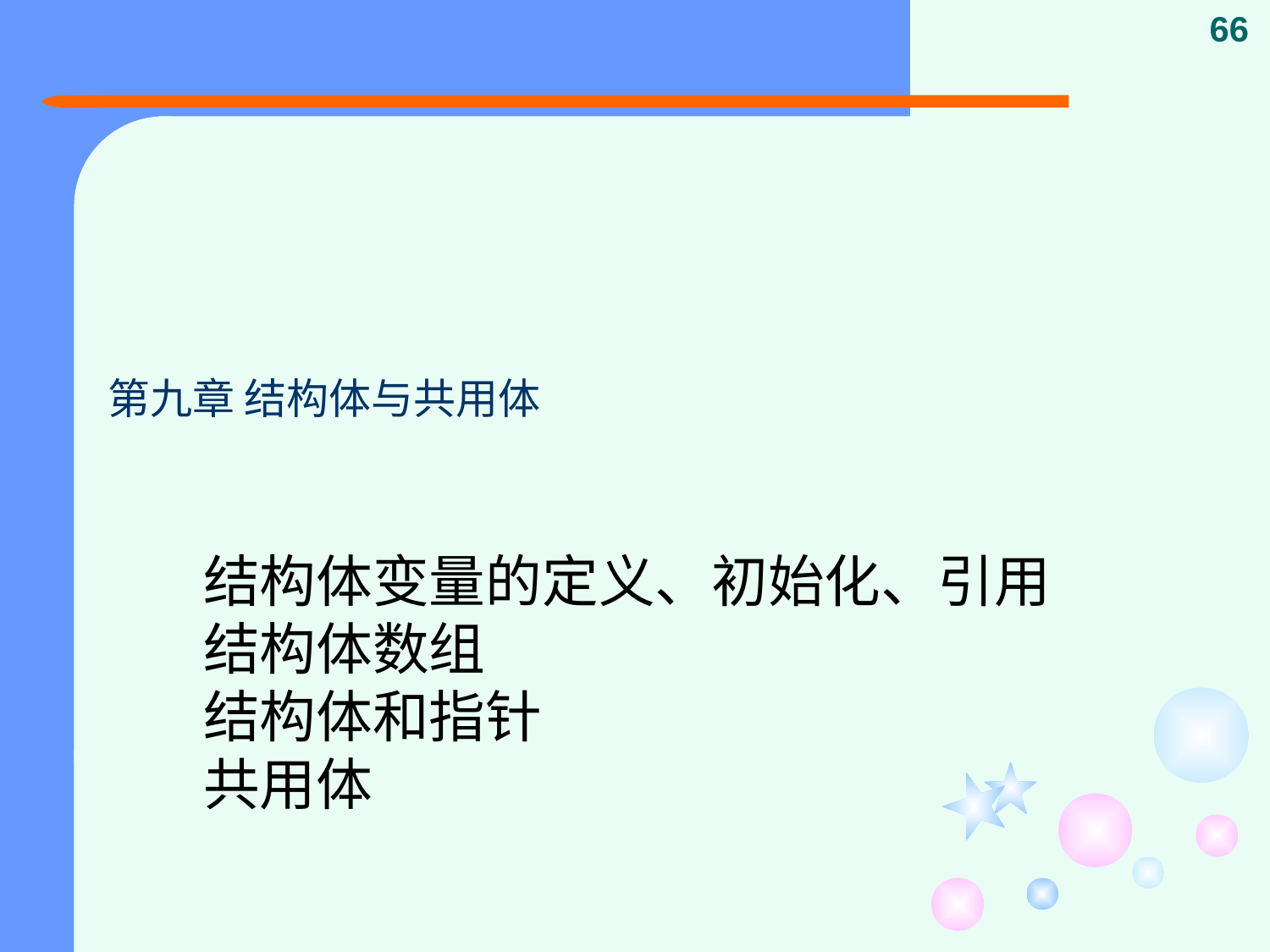

66
第九章 结构体与共用体
结构体变量的定义、初始化、引用
结构体数组
结构体和指针
共用体